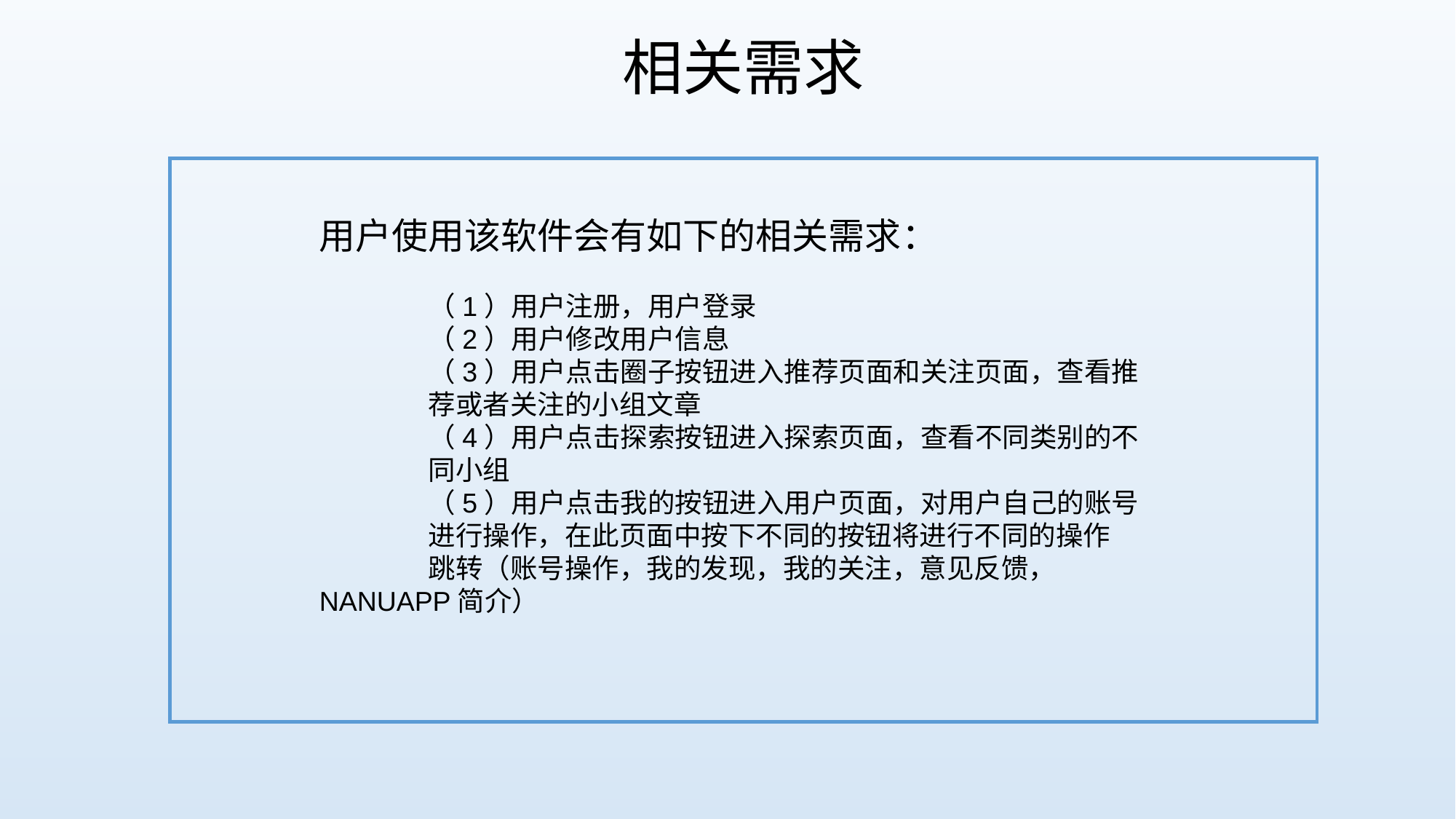

相关需求

用户使用该软件会有如下的相关需求：

	（1）用户注册，用户登录
	（2）用户修改用户信息
	（3）用户点击圈子按钮进入推荐页面和关注页面，查看推	荐或者关注的小组文章
	（4）用户点击探索按钮进入探索页面，查看不同类别的不	同小组
	（5）用户点击我的按钮进入用户页面，对用户自己的账号	进行操作，在此页面中按下不同的按钮将进行不同的操作	跳转（账号操作，我的发现，我的关注，意见反馈，	NANUAPP简介）